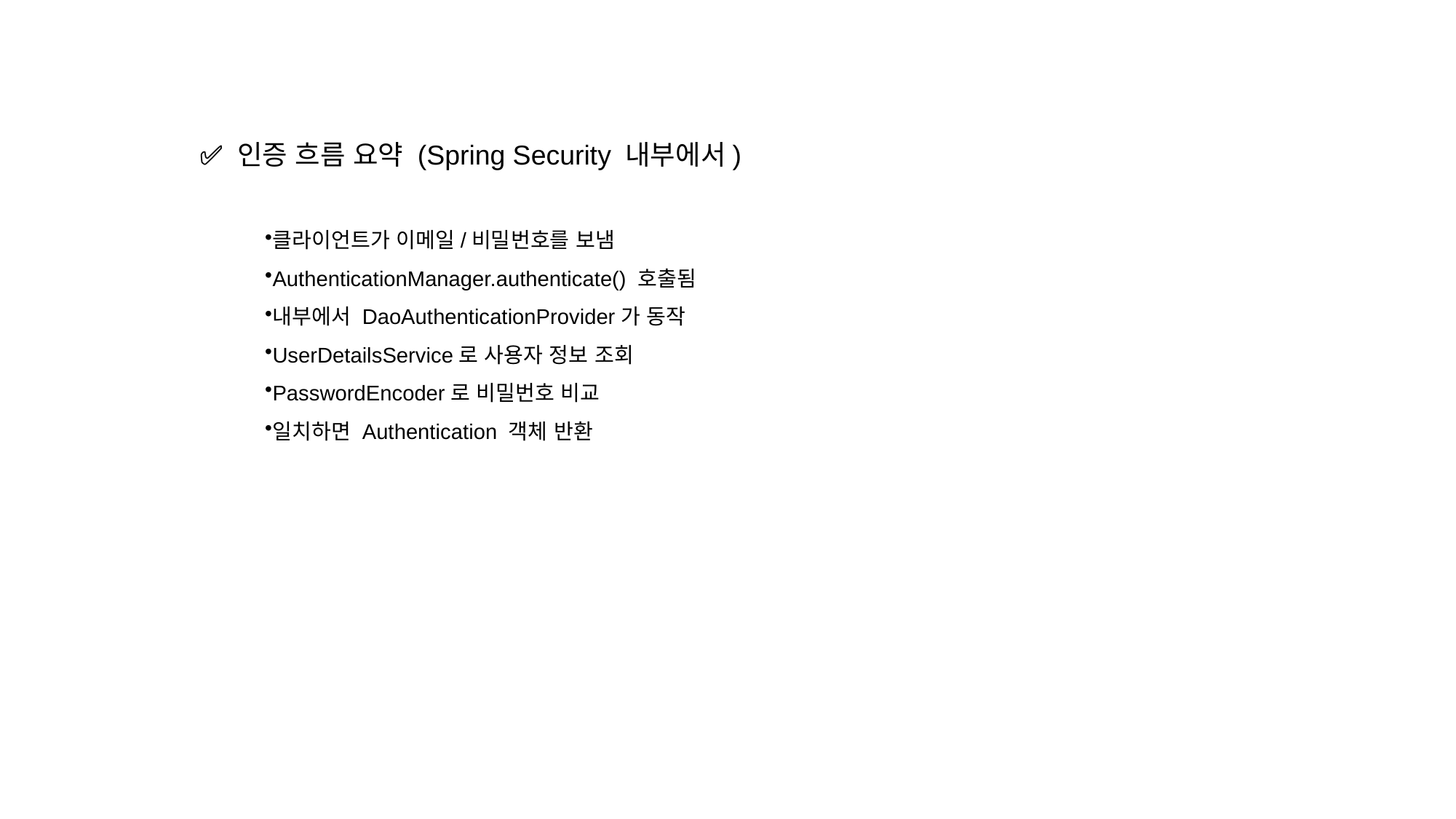

✅ 인증 흐름 요약 (Spring Security 내부에서)
클라이언트가 이메일/비밀번호를 보냄
AuthenticationManager.authenticate() 호출됨
내부에서 DaoAuthenticationProvider가 동작
UserDetailsService로 사용자 정보 조회
PasswordEncoder로 비밀번호 비교
일치하면 Authentication 객체 반환